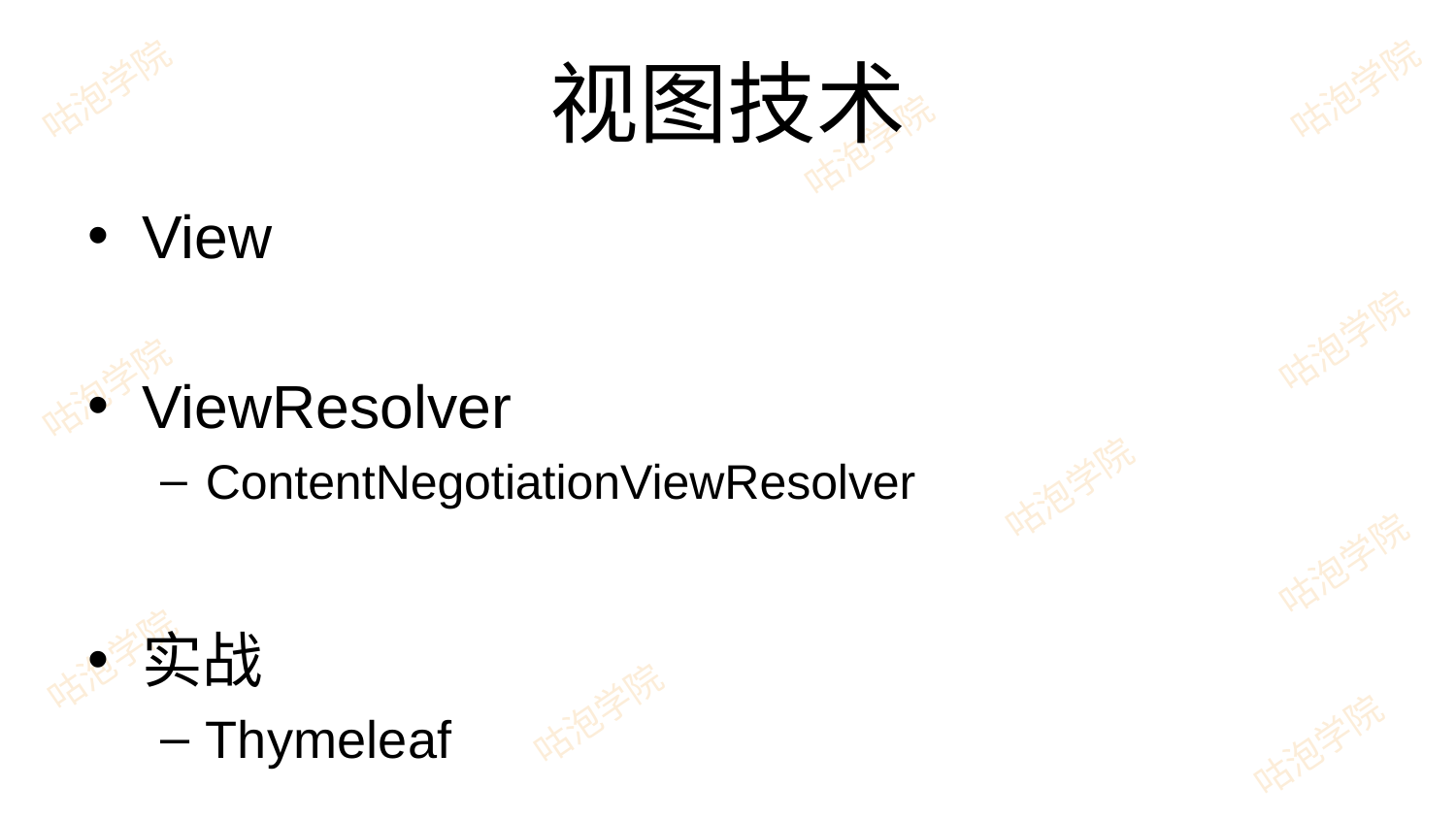

# 视图技术
View

ViewResolver
ContentNegotiationViewResolver

实战
Thymeleaf